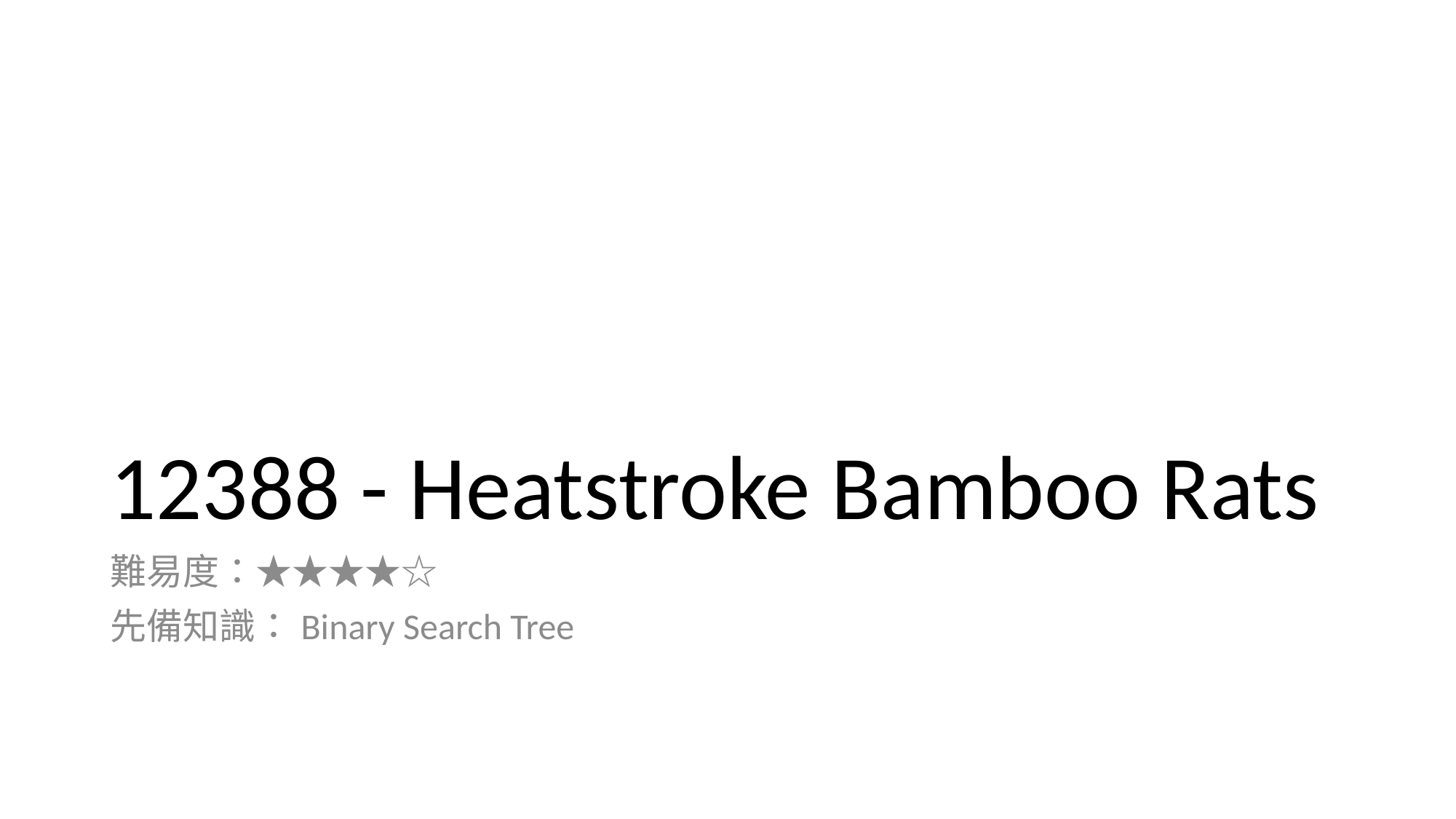

# 12388 - Heatstroke Bamboo Rats
難易度：★★★★☆
先備知識：Binary Search Tree